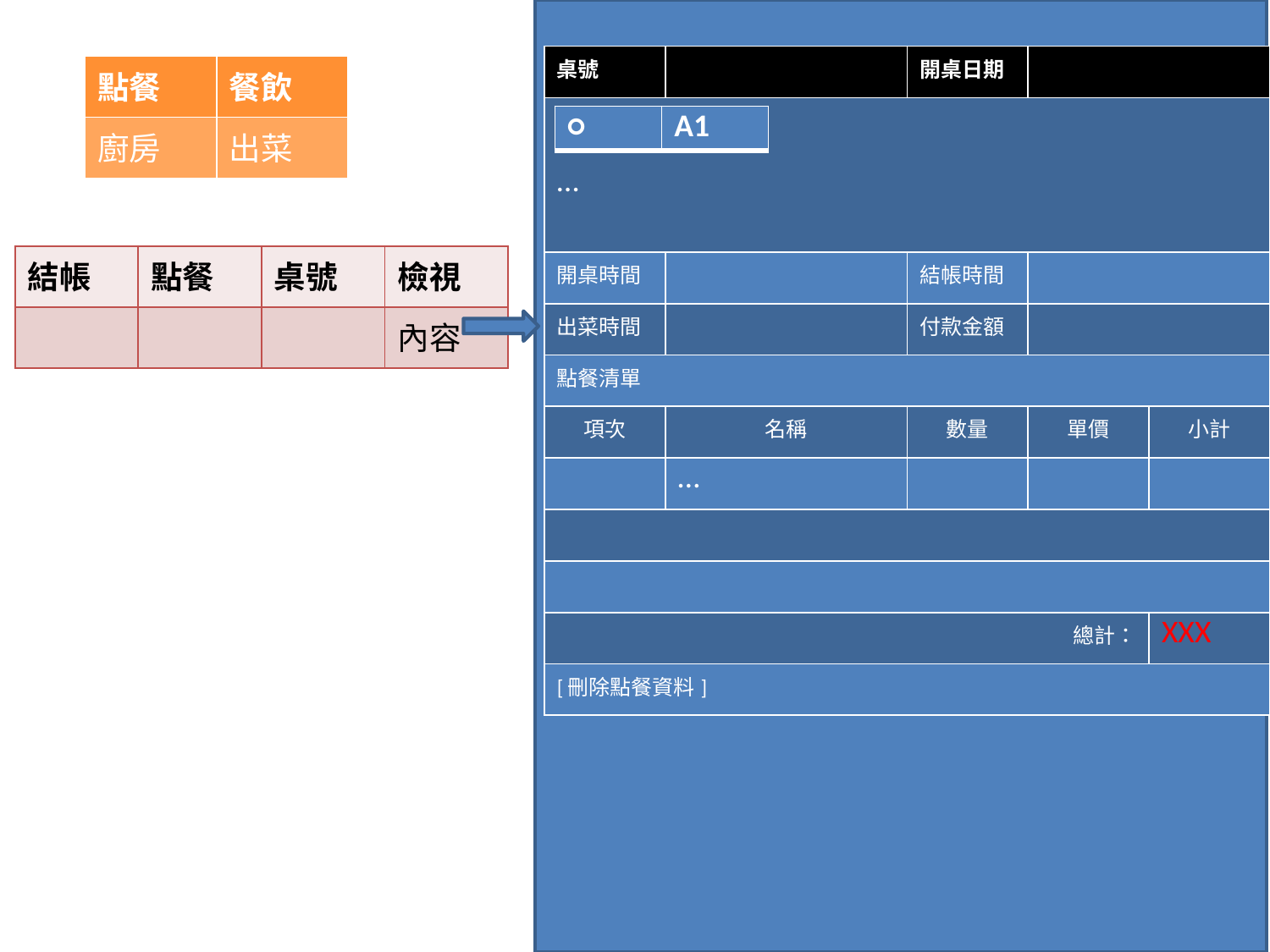

| 桌號 |  | 開桌日期 |  |  |
| --- | --- | --- | --- | --- |
| … |  |  |  |  |
| 開桌時間 |  | 結帳時間 |  |  |
| 出菜時間 |  | 付款金額 |  |  |
| 點餐清單 |  |  |  |  |
| 項次 | 名稱 | 數量 | 單價 | 小計 |
|  | … |  |  |  |
|  |  |  |  |  |
|  |  |  |  |  |
| 總計： |  |  |  | XXX |
| [刪除點餐資料] |  |  |  |  |
| 點餐 | 餐飲 |
| --- | --- |
| 廚房 | 出菜 |
| ○ | A1 |
| --- | --- |
| 結帳 | 點餐 | 桌號 | 檢視 |
| --- | --- | --- | --- |
|  |  |  | 內容 |